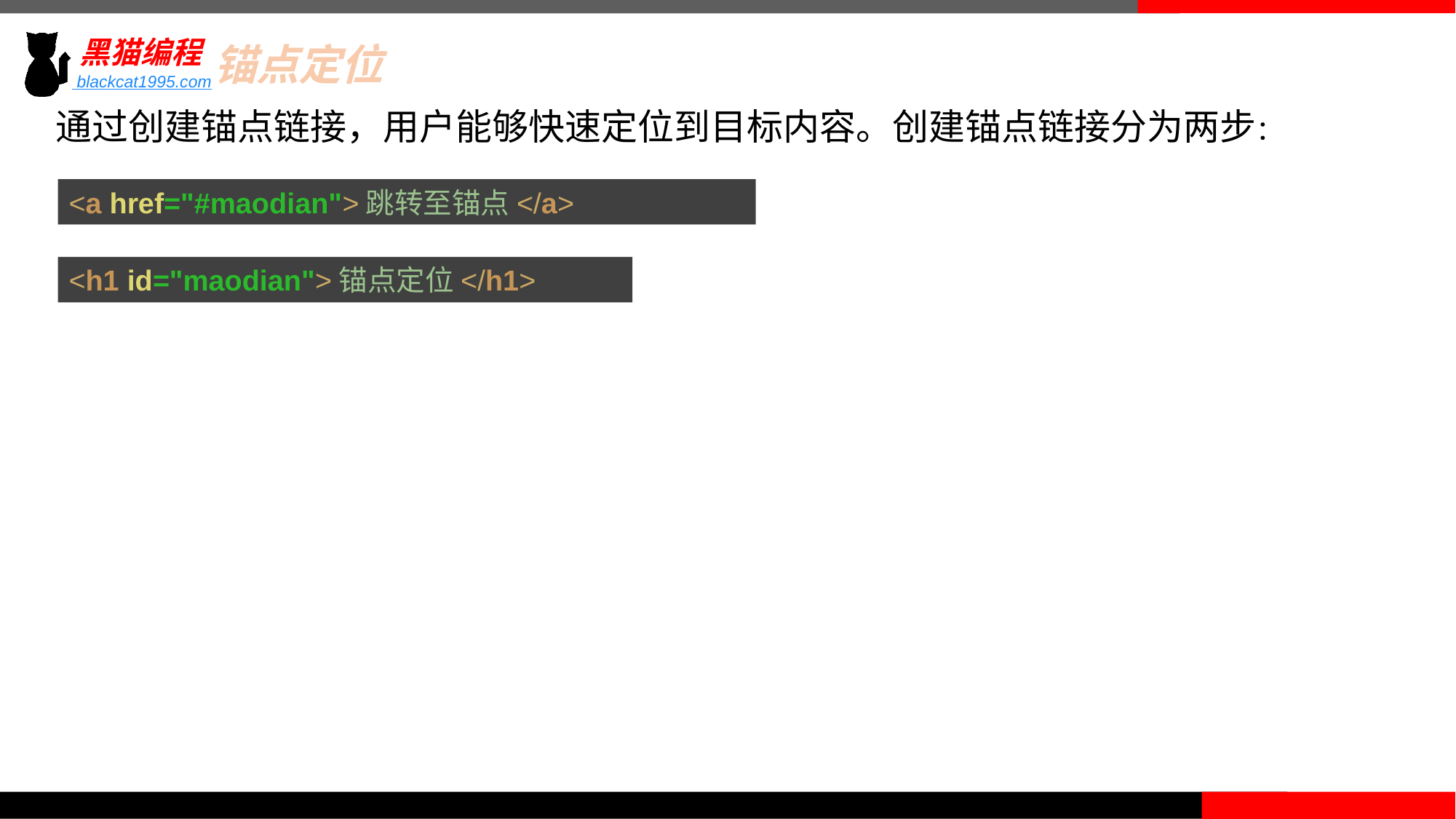

锚点定位
通过创建锚点链接，用户能够快速定位到目标内容。创建锚点链接分为两步：
<a href="#maodian">跳转至锚点</a>
<h1 id="maodian">锚点定位</h1>